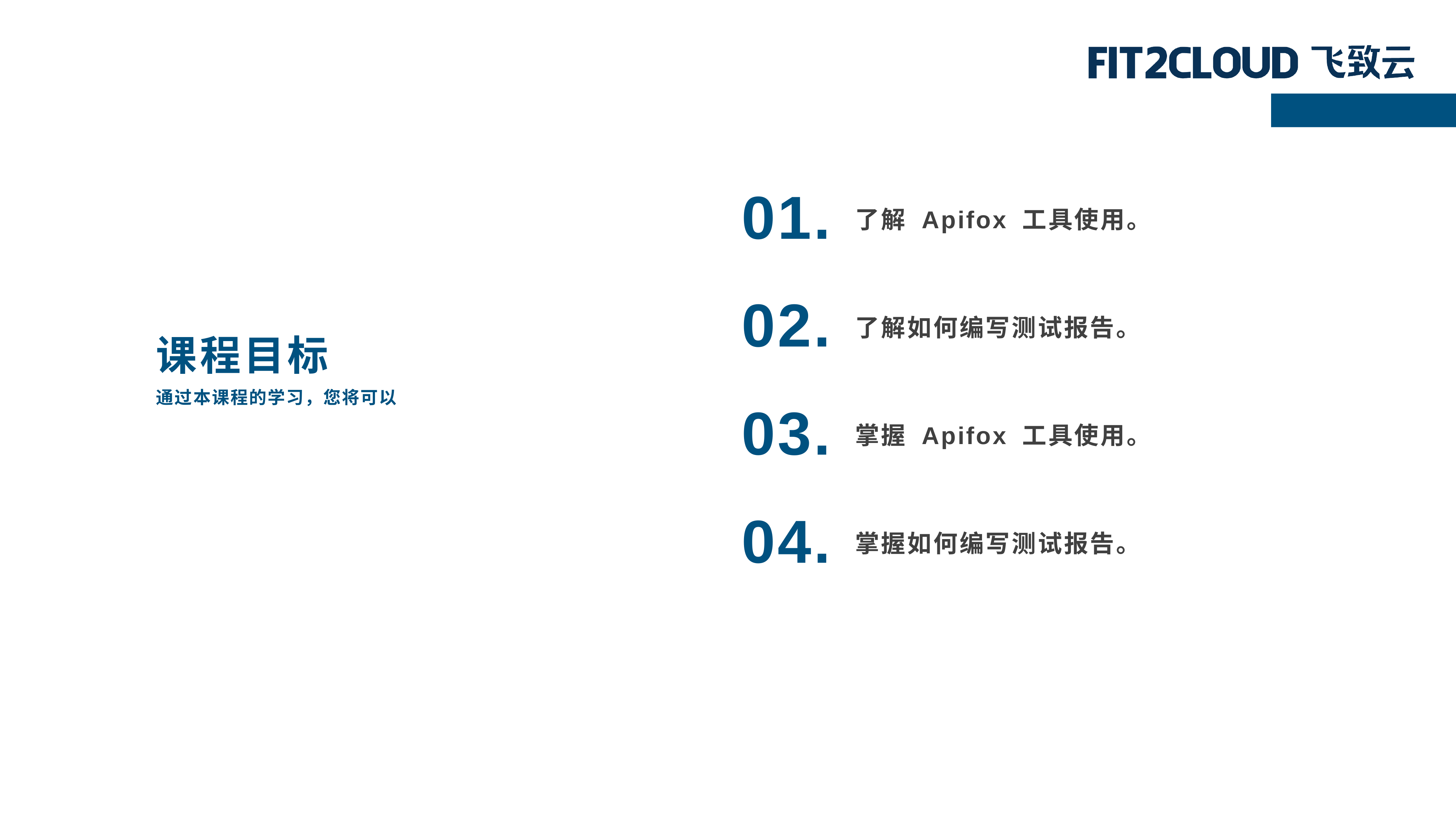

01.
了解 Apifox 工具使用。
课程目标
02.
了解如何编写测试报告。
通过本课程的学习，您将可以
03.
掌握 Apifox 工具使用。
04.
掌握如何编写测试报告。